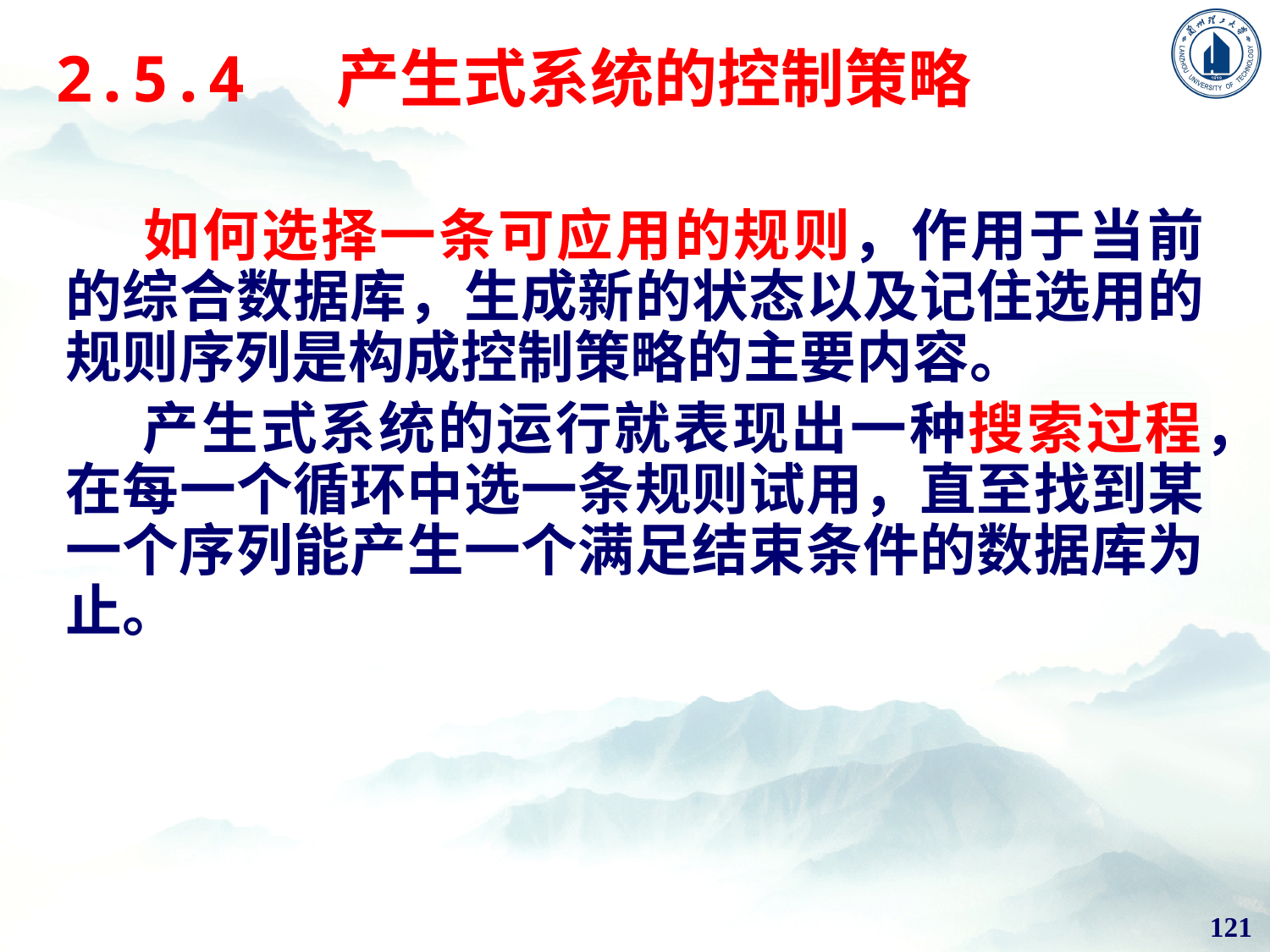

# 2.5.4  产生式系统的控制策略
    如何选择一条可应用的规则，作用于当前的综合数据库，生成新的状态以及记住选用的规则序列是构成控制策略的主要内容。
    产生式系统的运行就表现出一种搜索过程，在每一个循环中选一条规则试用，直至找到某一个序列能产生一个满足结束条件的数据库为止。
121